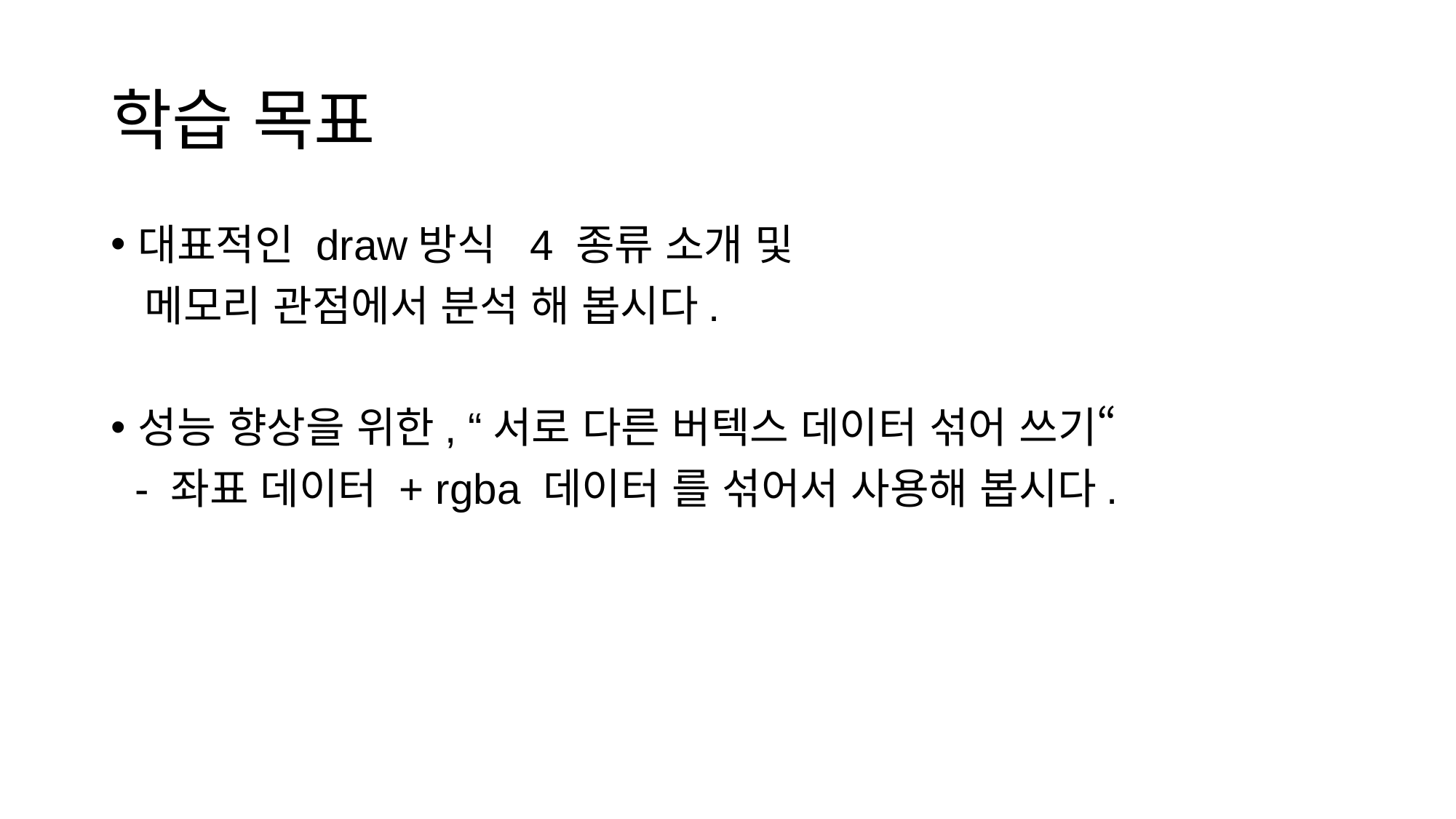

# 학습 목표
대표적인 draw방식  4 종류 소개 및
  메모리 관점에서 분석 해 봅시다.

성능 향상을 위한, “서로 다른 버텍스 데이터 섞어 쓰기“
  - 좌표 데이터 + rgba 데이터 를 섞어서 사용해 봅시다.